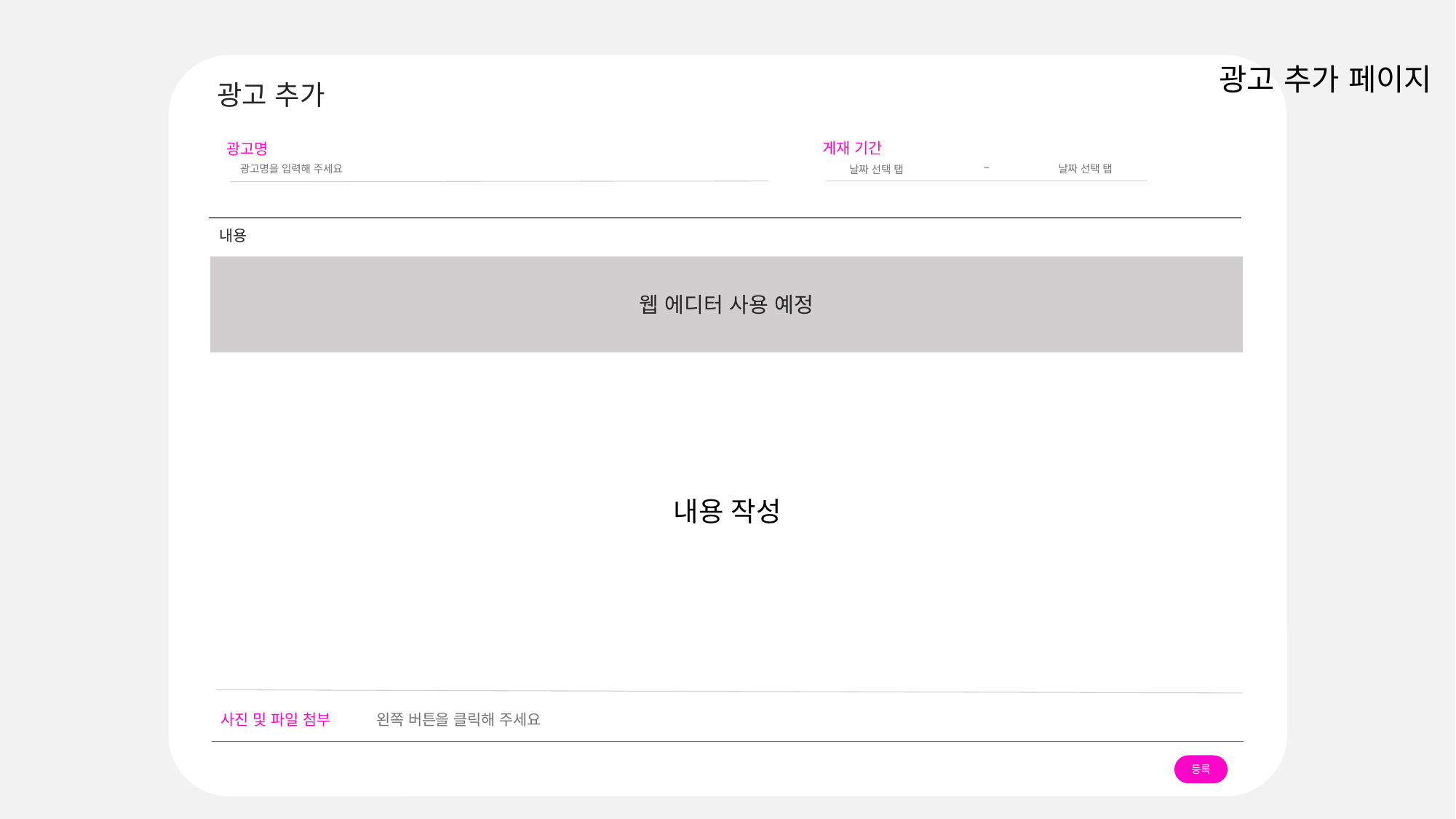

광고 추가 페이지
광고 추가
게재 기간
날짜 선택 탭
광고명
광고명을 입력해 주세요
~
날짜 선택 탭
내용
웹 에디터 사용 예정
내용 작성
사진 및 파일 첨부           왼쪽 버튼을 클릭해 주세요
등록